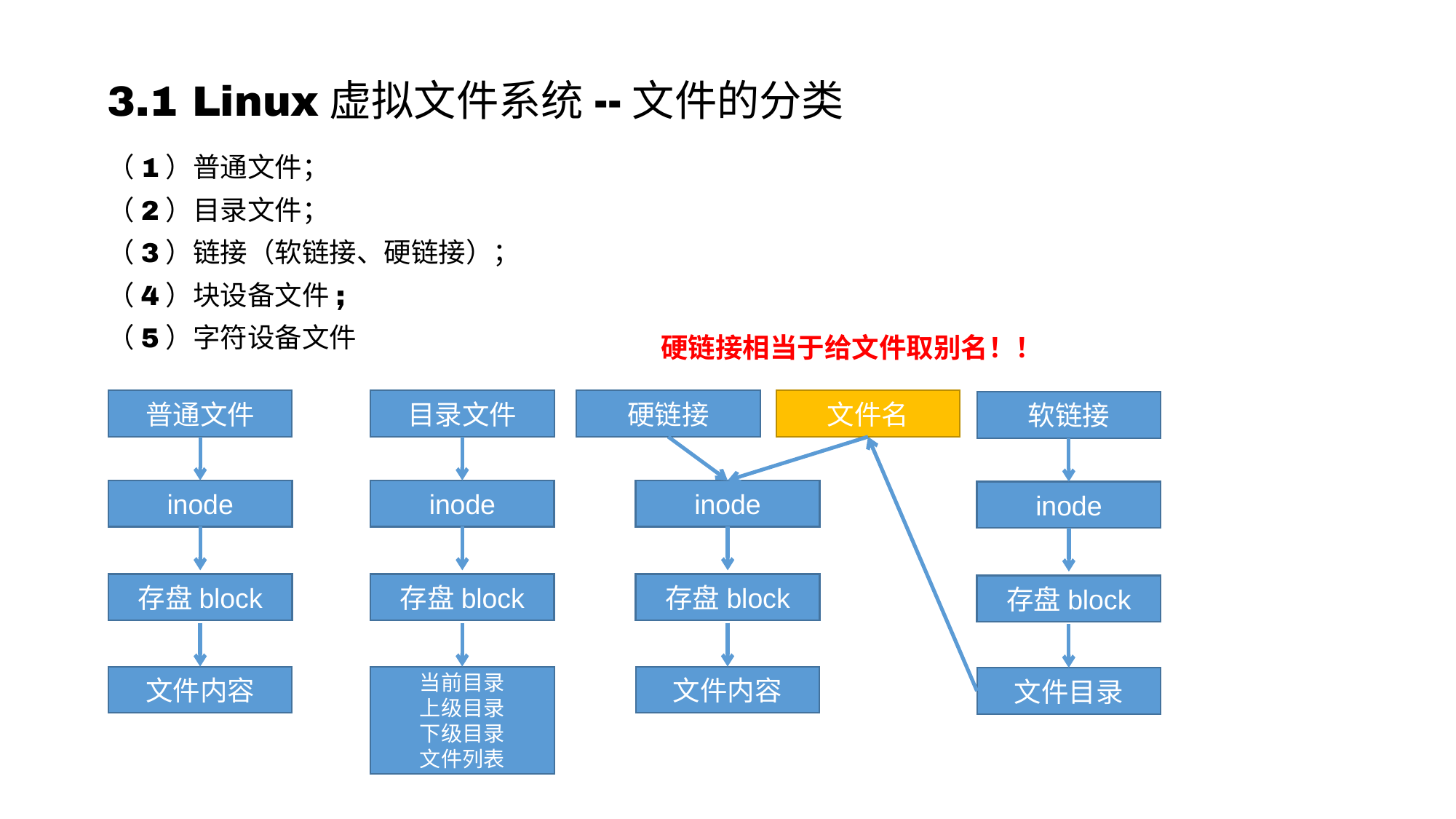

# 3.1 Linux虚拟文件系统--文件的分类
（1）普通文件；
（2）目录文件；
（3）链接（软链接、硬链接）；
（4）块设备文件;
（5）字符设备文件
硬链接相当于给文件取别名！！
普通文件
目录文件
硬链接
文件名
软链接
inode
inode
inode
inode
存盘block
存盘block
存盘block
存盘block
文件内容
当前目录
上级目录
下级目录
文件列表
文件内容
文件目录